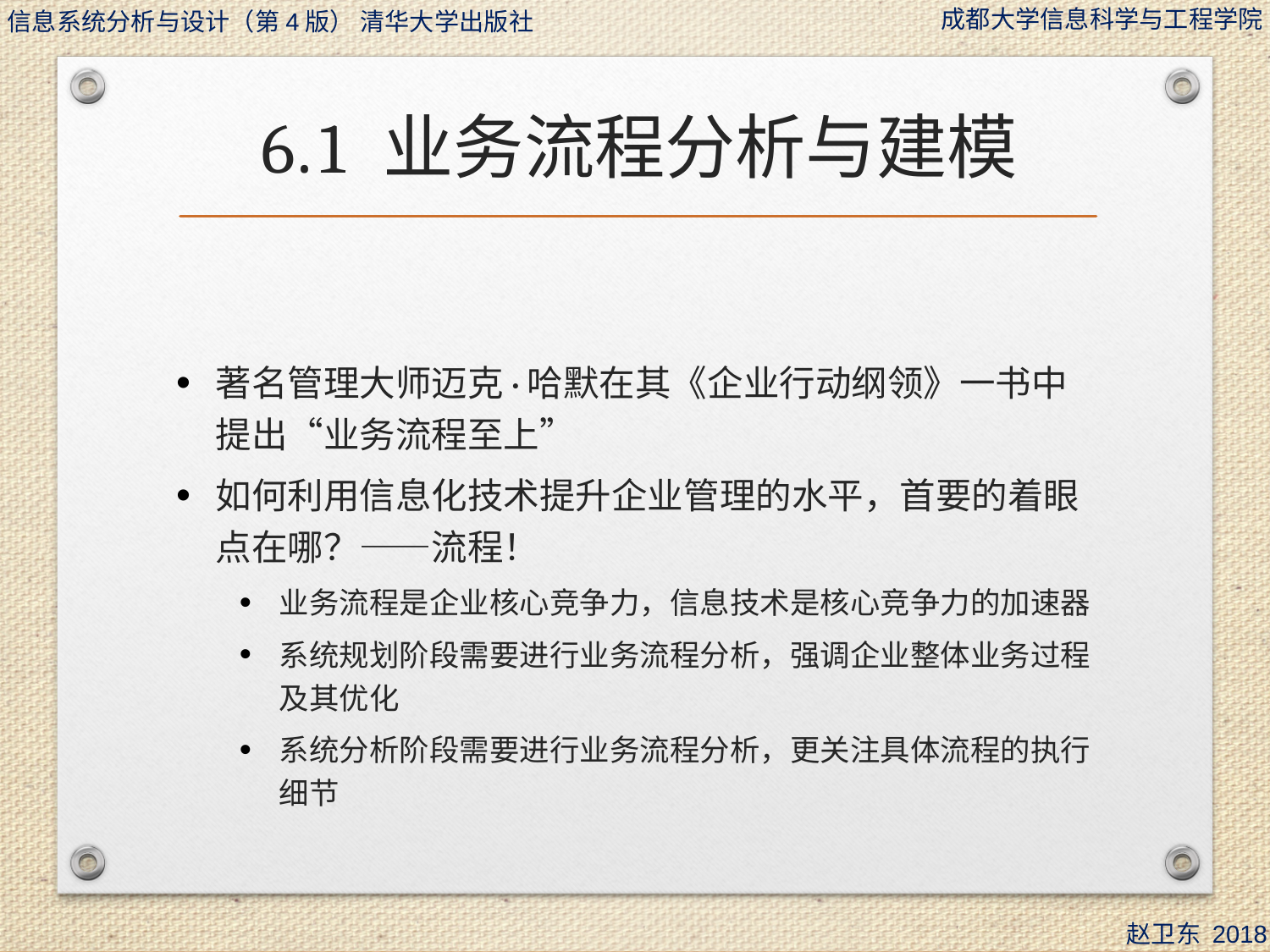

# 6.1 业务流程分析与建模
著名管理大师迈克·哈默在其《企业行动纲领》一书中提出“业务流程至上”
如何利用信息化技术提升企业管理的水平，首要的着眼点在哪？——流程！
业务流程是企业核心竞争力，信息技术是核心竞争力的加速器
系统规划阶段需要进行业务流程分析，强调企业整体业务过程及其优化
系统分析阶段需要进行业务流程分析，更关注具体流程的执行细节